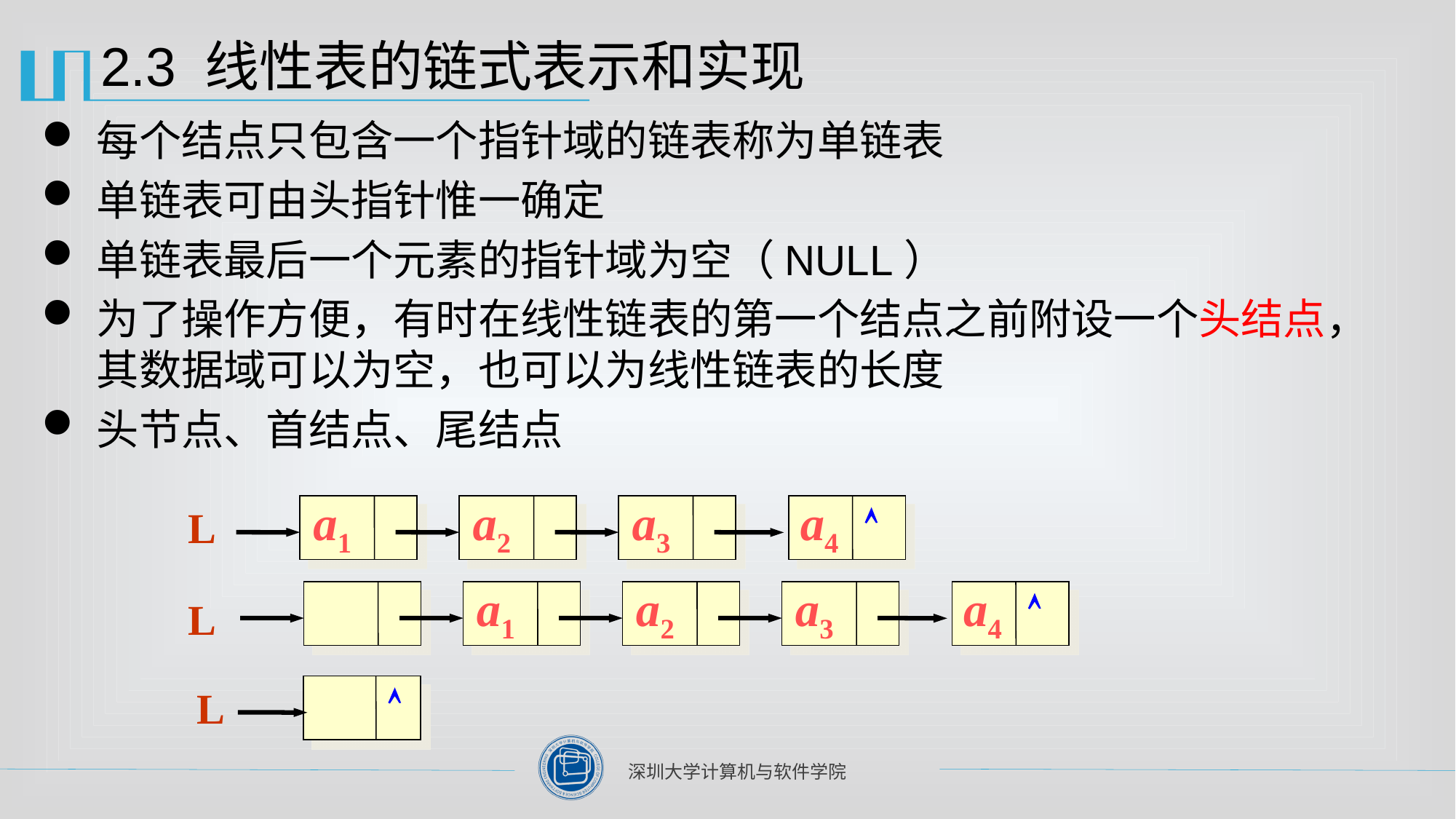

# 2.3 线性表的链式表示和实现
每个结点只包含一个指针域的链表称为单链表
单链表可由头指针惟一确定
单链表最后一个元素的指针域为空（NULL）
为了操作方便，有时在线性链表的第一个结点之前附设一个头结点，其数据域可以为空，也可以为线性链表的长度
头节点、首结点、尾结点
a1
a2
a3
a4
L

∧

a1
a2
a3
a4

∧
L

L

∧

31